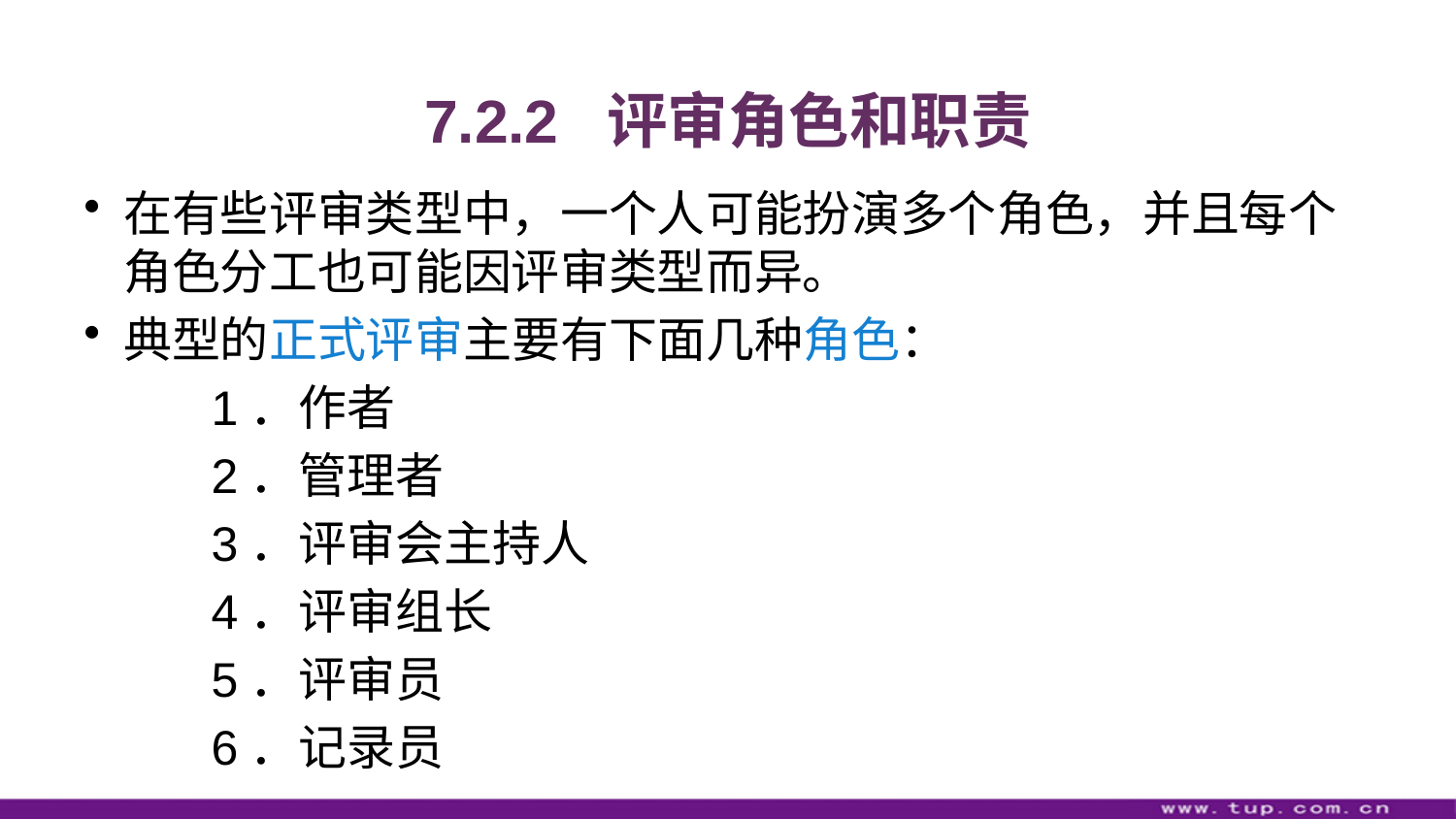

# 7.2.2  评审角色和职责
在有些评审类型中，一个人可能扮演多个角色，并且每个角色分工也可能因评审类型而异。
典型的正式评审主要有下面几种角色：
1．作者
2．管理者
3．评审会主持人
4．评审组长
5．评审员
6．记录员